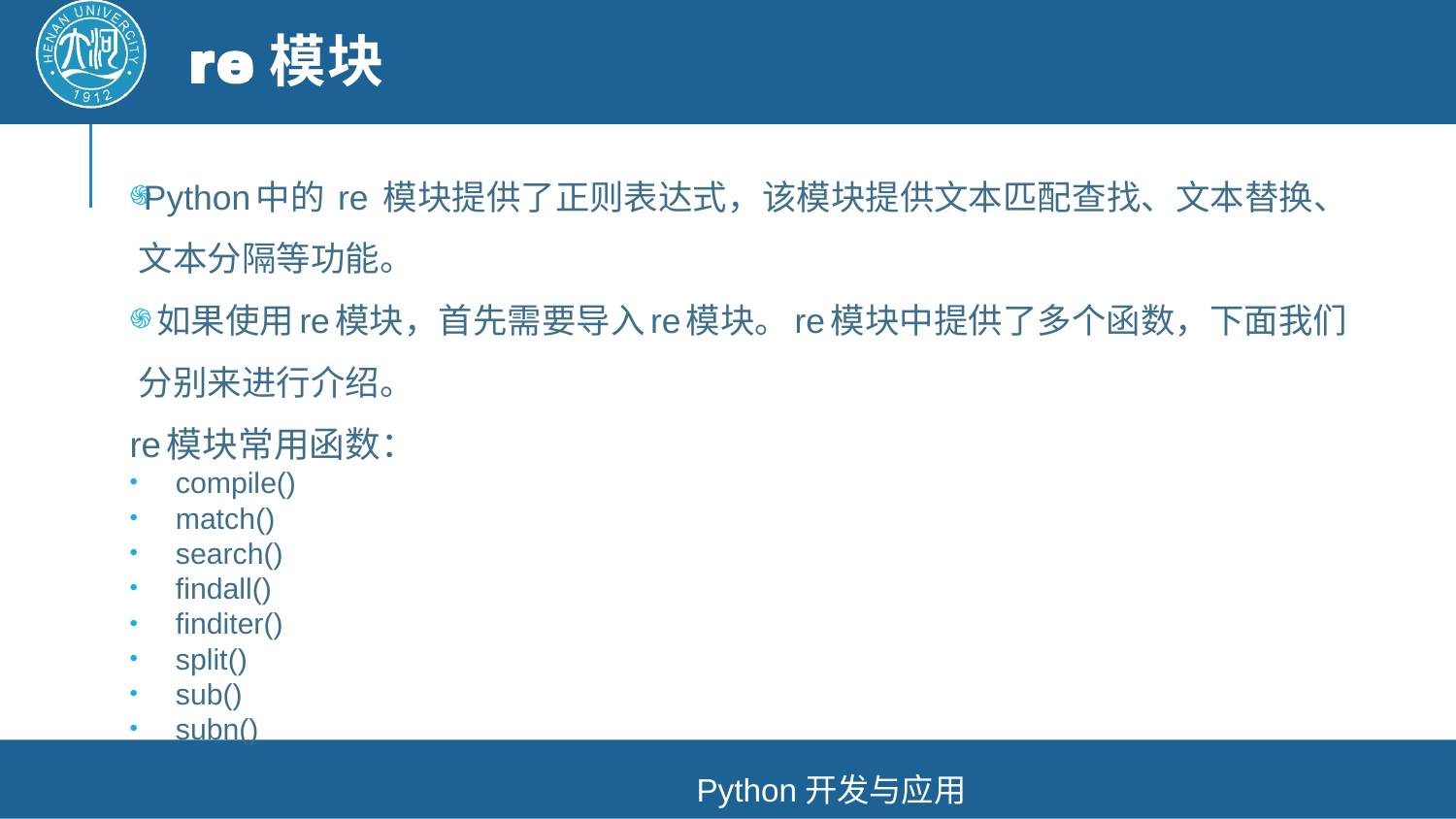

# re模块
Python中的 re 模块提供了正则表达式，该模块提供文本匹配查找、文本替换、文本分隔等功能。
 如果使用re模块，首先需要导入re模块。re模块中提供了多个函数，下面我们分别来进行介绍。
re模块常用函数：
compile()
match()
search()
findall()
finditer()
split()
sub()
subn()

Python开发与应用
46